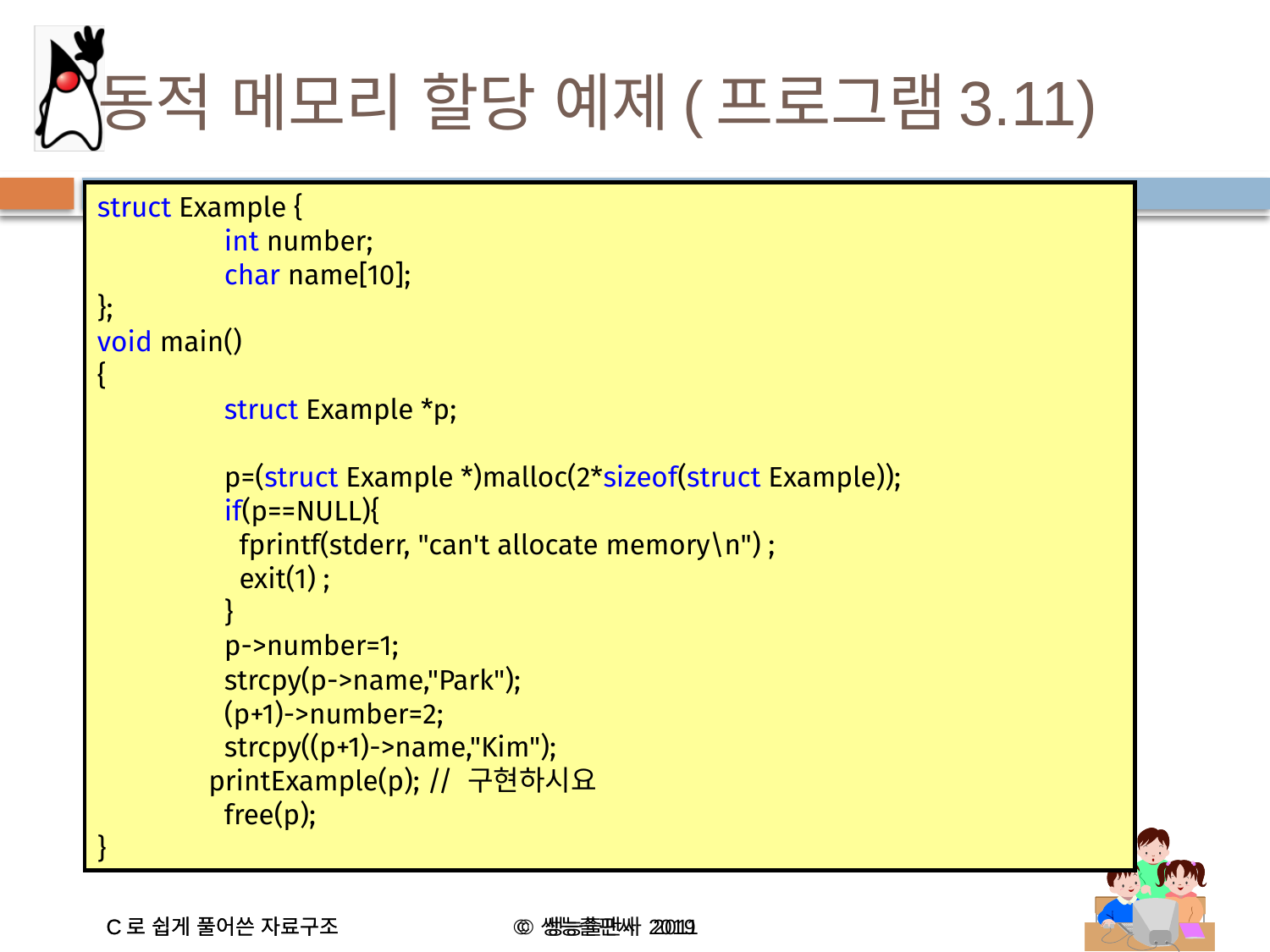

# 동적 메모리 할당 예제(프로그램3.11)
struct Example {
	int number;
	char name[10];
};
void main()
{
	struct Example *p;

	p=(struct Example *)malloc(2*sizeof(struct Example));
	if(p==NULL){
	  fprintf(stderr, "can't allocate memory\n") ;
	  exit(1) ;
	}
	p->number=1;
	strcpy(p->name,"Park");
	(p+1)->number=2;
	strcpy((p+1)->name,"Kim");
               printExample(p); // 구현하시요
	free(p);
}